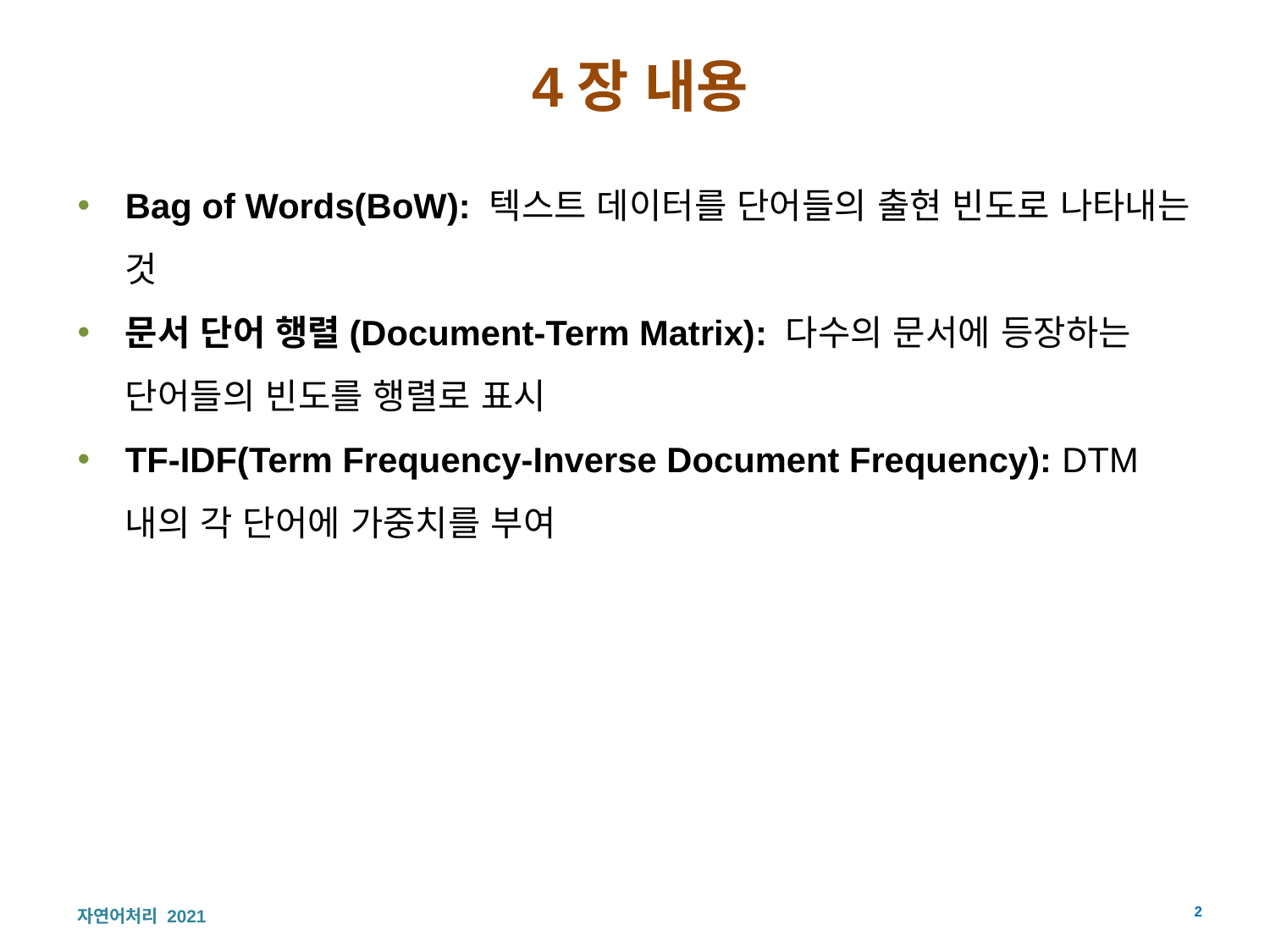

# 4장 내용
Bag of Words(BoW): 텍스트 데이터를 단어들의 출현 빈도로 나타내는 것
문서 단어 행렬(Document-Term Matrix): 다수의 문서에 등장하는 단어들의 빈도를 행렬로 표시
TF-IDF(Term Frequency-Inverse Document Frequency): DTM 내의 각 단어에 가중치를 부여